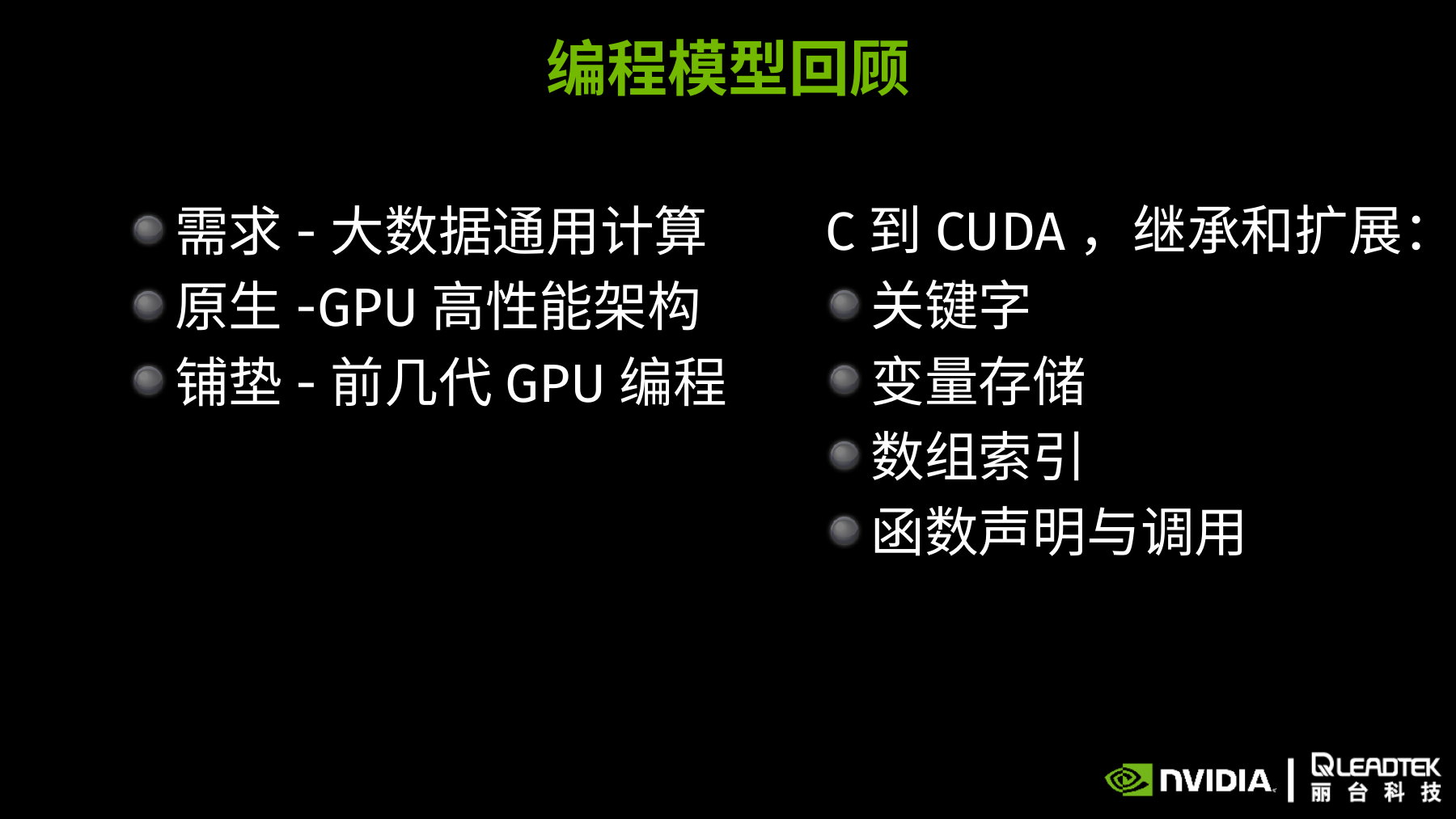

# 编程模型回顾
C到CUDA，继承和扩展：
关键字
变量存储
数组索引
函数声明与调用
需求-大数据通用计算
原生-GPU高性能架构
铺垫-前几代GPU编程